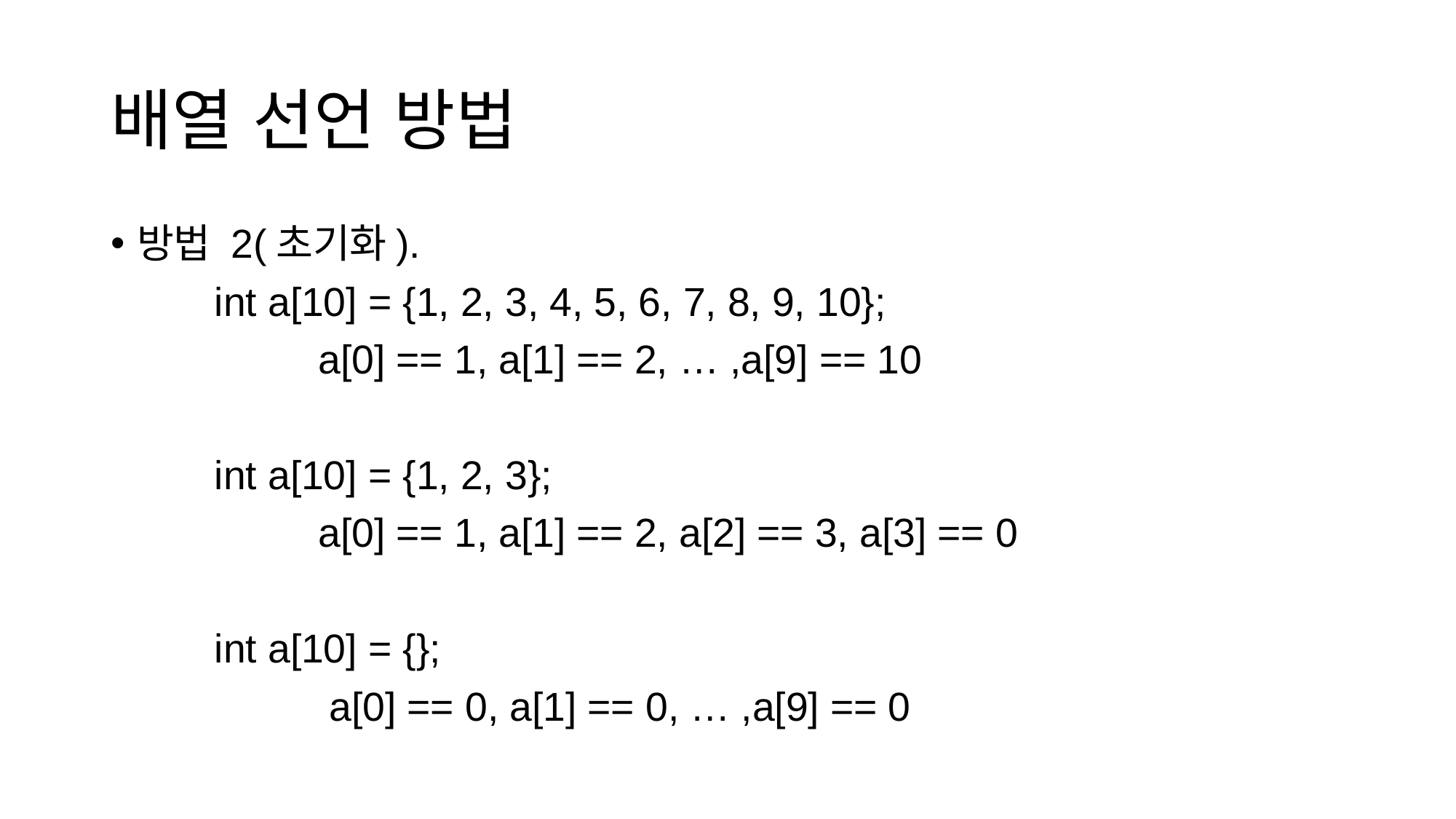

# 배열 선언 방법
방법 2(초기화).
	int a[10] = {1, 2, 3, 4, 5, 6, 7, 8, 9, 10};
		a[0] == 1, a[1] == 2, … ,a[9] == 10

	int a[10] = {1, 2, 3};
		a[0] == 1, a[1] == 2, a[2] == 3, a[3] == 0

	int a[10] = {};
		 a[0] == 0, a[1] == 0, … ,a[9] == 0